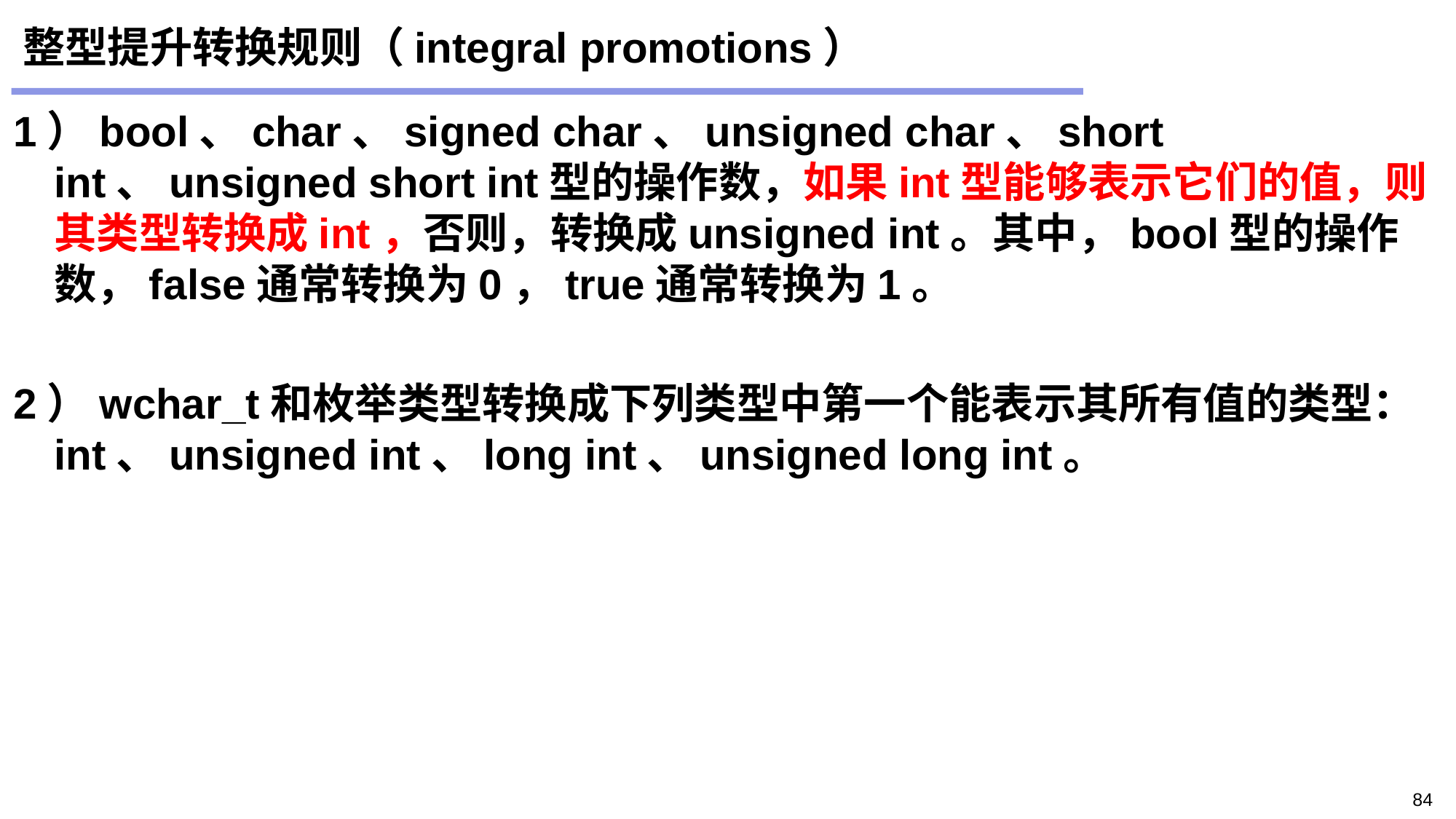

# 整型提升转换规则（integral promotions）
1）bool、char、signed char、unsigned char、short int、unsigned short int型的操作数，如果int型能够表示它们的值，则其类型转换成int，否则，转换成unsigned int。其中，bool型的操作数，false通常转换为0，true通常转换为1。

2）wchar_t和枚举类型转换成下列类型中第一个能表示其所有值的类型：int、unsigned int、long int、unsigned long int。

84